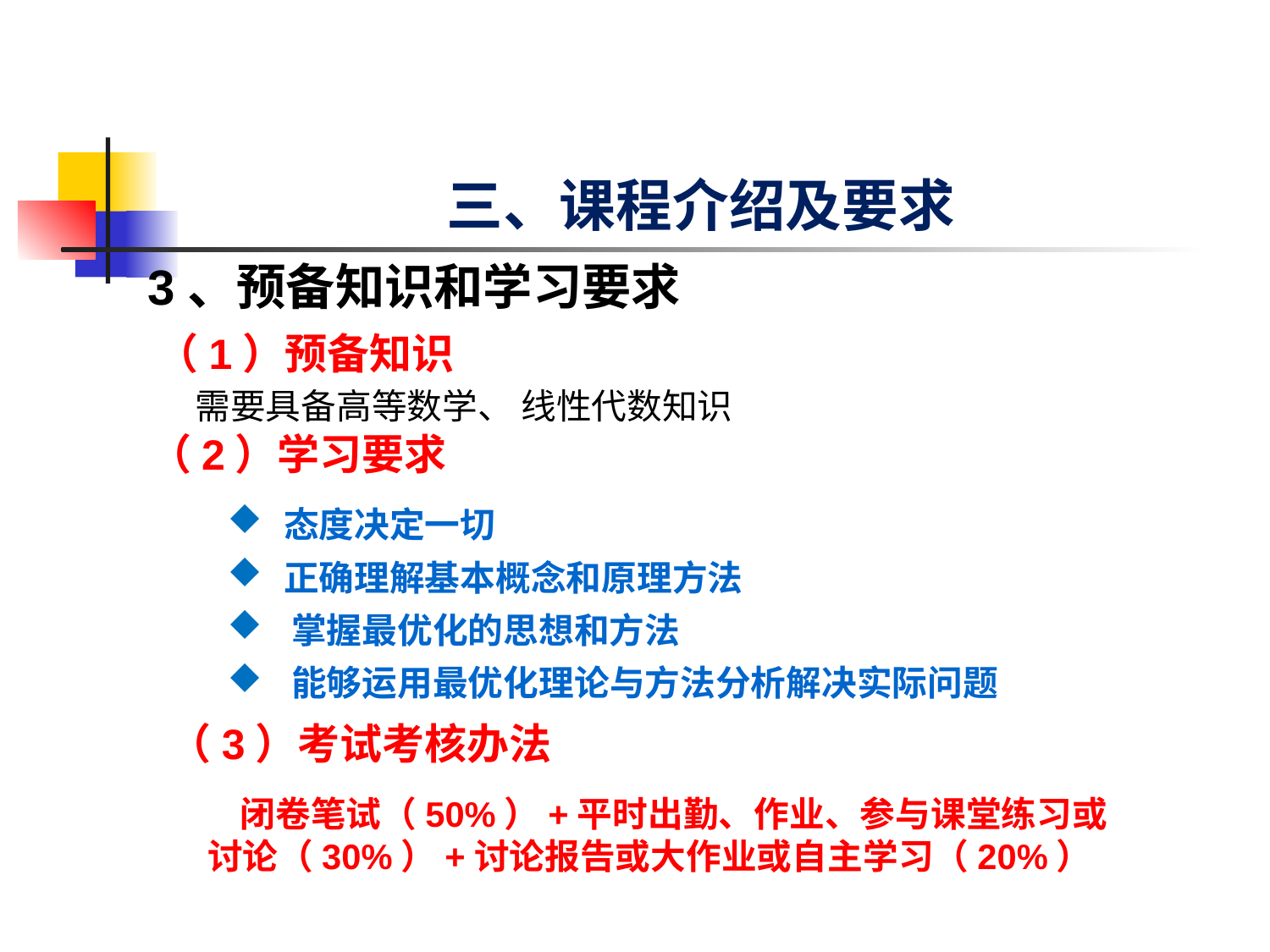

# 三、课程介绍及要求
3、预备知识和学习要求
（1）预备知识
   需要具备高等数学、 线性代数知识
（2）学习要求
 态度决定一切
 正确理解基本概念和原理方法
 掌握最优化的思想和方法
 能够运用最优化理论与方法分析解决实际问题
（3）考试考核办法
   闭卷笔试（50%）+平时出勤、作业、参与课堂练习或讨论（30%）+讨论报告或大作业或自主学习（20%）